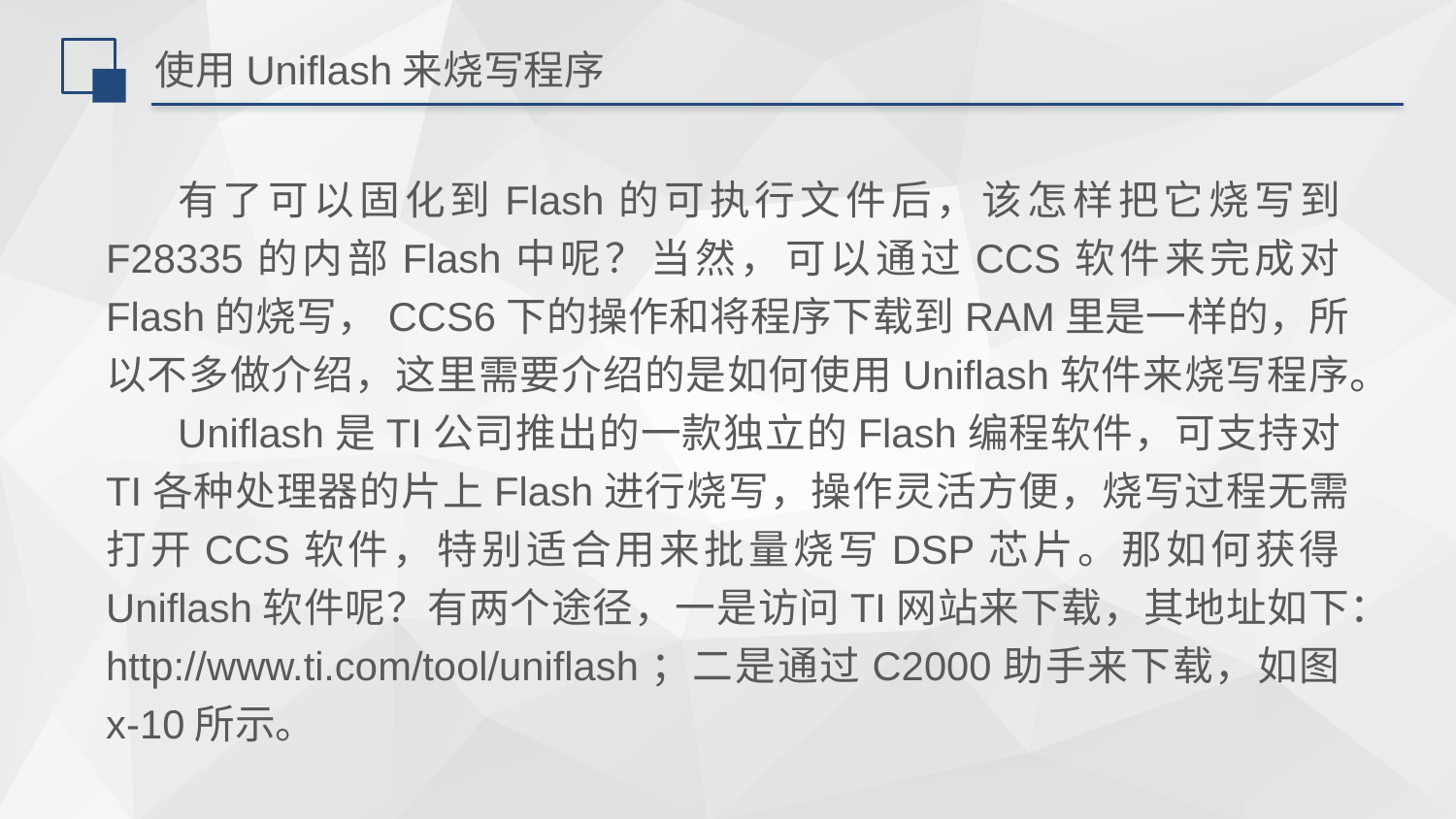

# 使用Uniflash来烧写程序
有了可以固化到Flash的可执行文件后，该怎样把它烧写到F28335的内部Flash中呢？当然，可以通过CCS软件来完成对Flash的烧写，CCS6下的操作和将程序下载到RAM里是一样的，所以不多做介绍，这里需要介绍的是如何使用Uniflash软件来烧写程序。
Uniflash是TI公司推出的一款独立的Flash编程软件，可支持对TI各种处理器的片上Flash进行烧写，操作灵活方便，烧写过程无需打开CCS软件，特别适合用来批量烧写DSP芯片。那如何获得Uniflash软件呢？有两个途径，一是访问TI网站来下载，其地址如下：http://www.ti.com/tool/uniflash；二是通过C2000助手来下载，如图x-10所示。